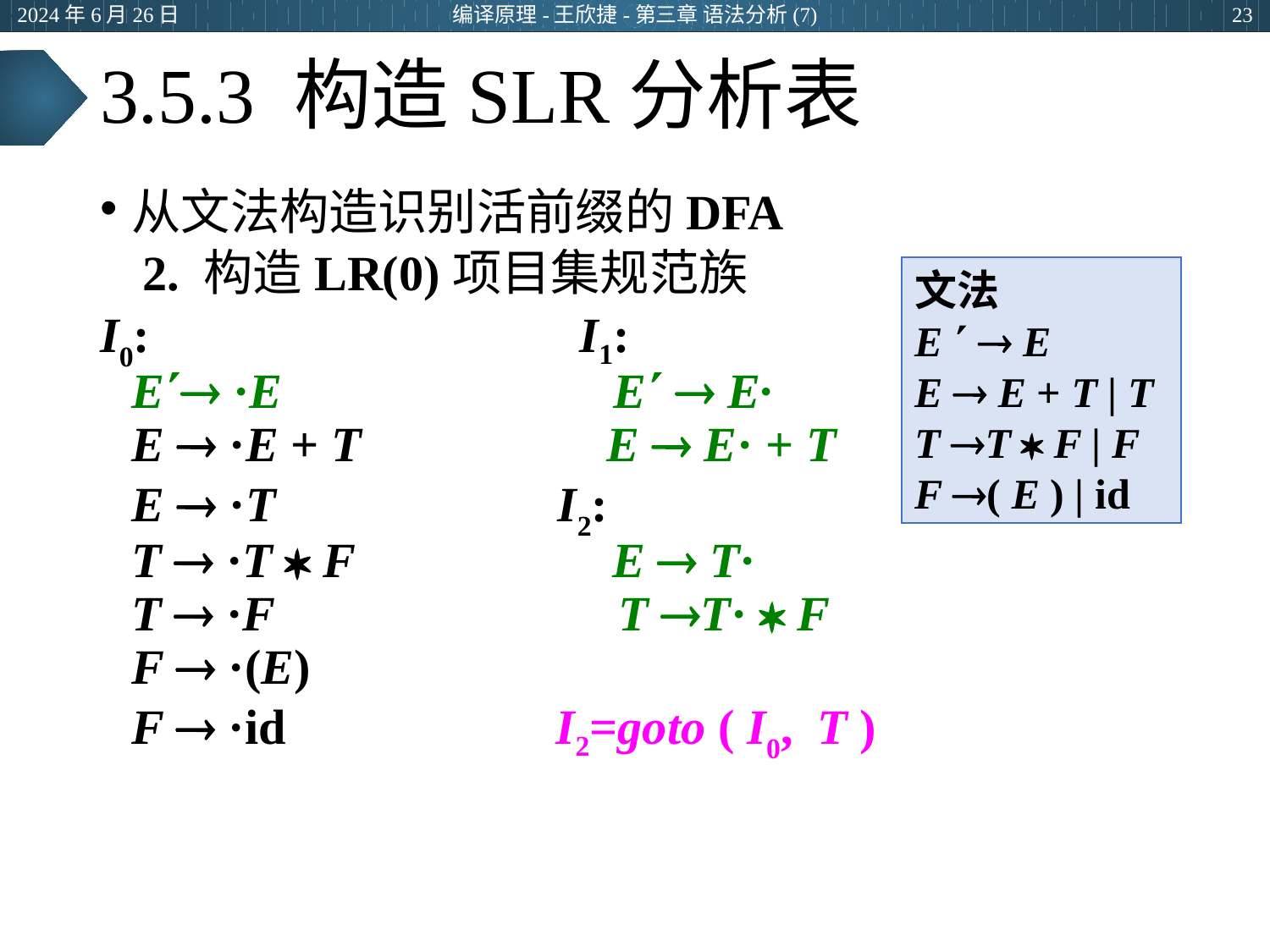

2024年6月26日
编译原理-王欣捷-第三章 语法分析(7)
23
# 3.5.3 构造SLR分析表
从文法构造识别活前缀的DFA
   2. 构造LR(0)项目集规范族
I0:                                   I1:
	E′→ ·E                           E′ → E·
	E → ·E + T                    E → E· + T
	E → ·T                       I2:
	T → ·T ∗ F                     E → T·
	T → ·F                            T →T· ∗ F
	F → ·(E)
	F → ·id                      I2=goto ( I0,  T )

文法
E ′ → E
E → E + T | T
T →T ∗ F | F
F →( E ) | id